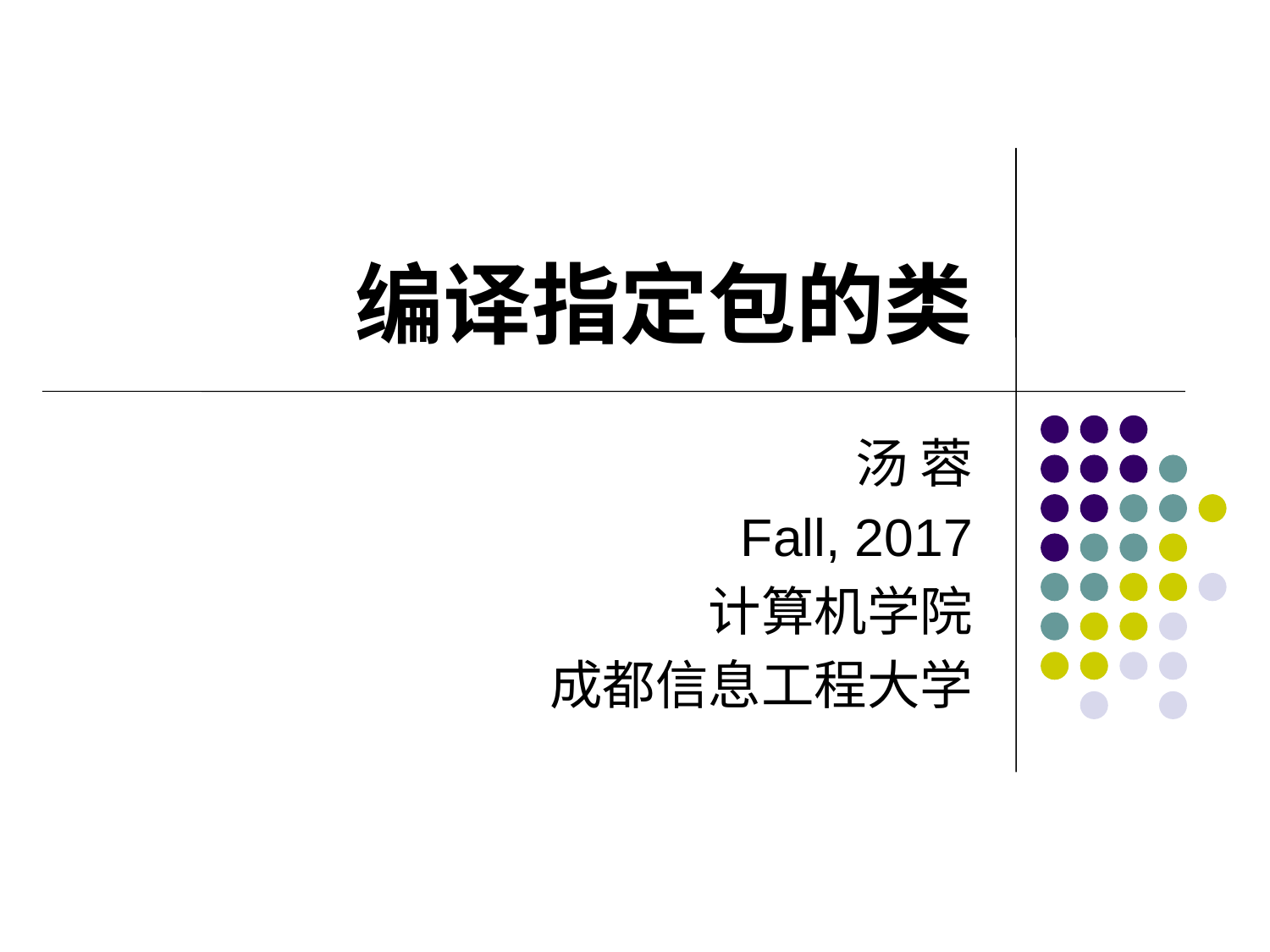

# 编译指定包的类
汤 蓉
Fall, 2017
计算机学院
成都信息工程大学